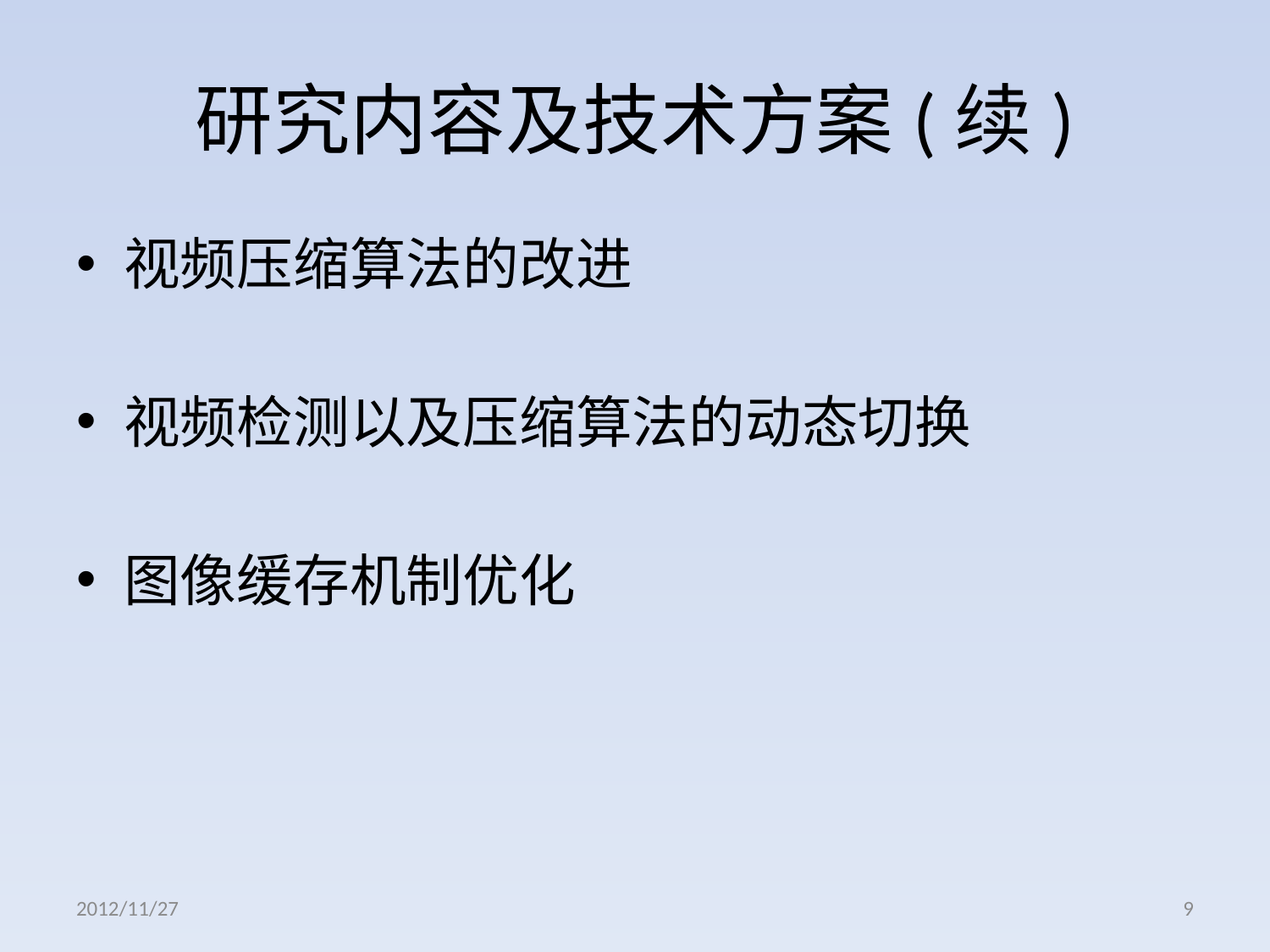

# 研究内容及技术方案(续)
视频压缩算法的改进

视频检测以及压缩算法的动态切换

图像缓存机制优化

2012/11/27
9